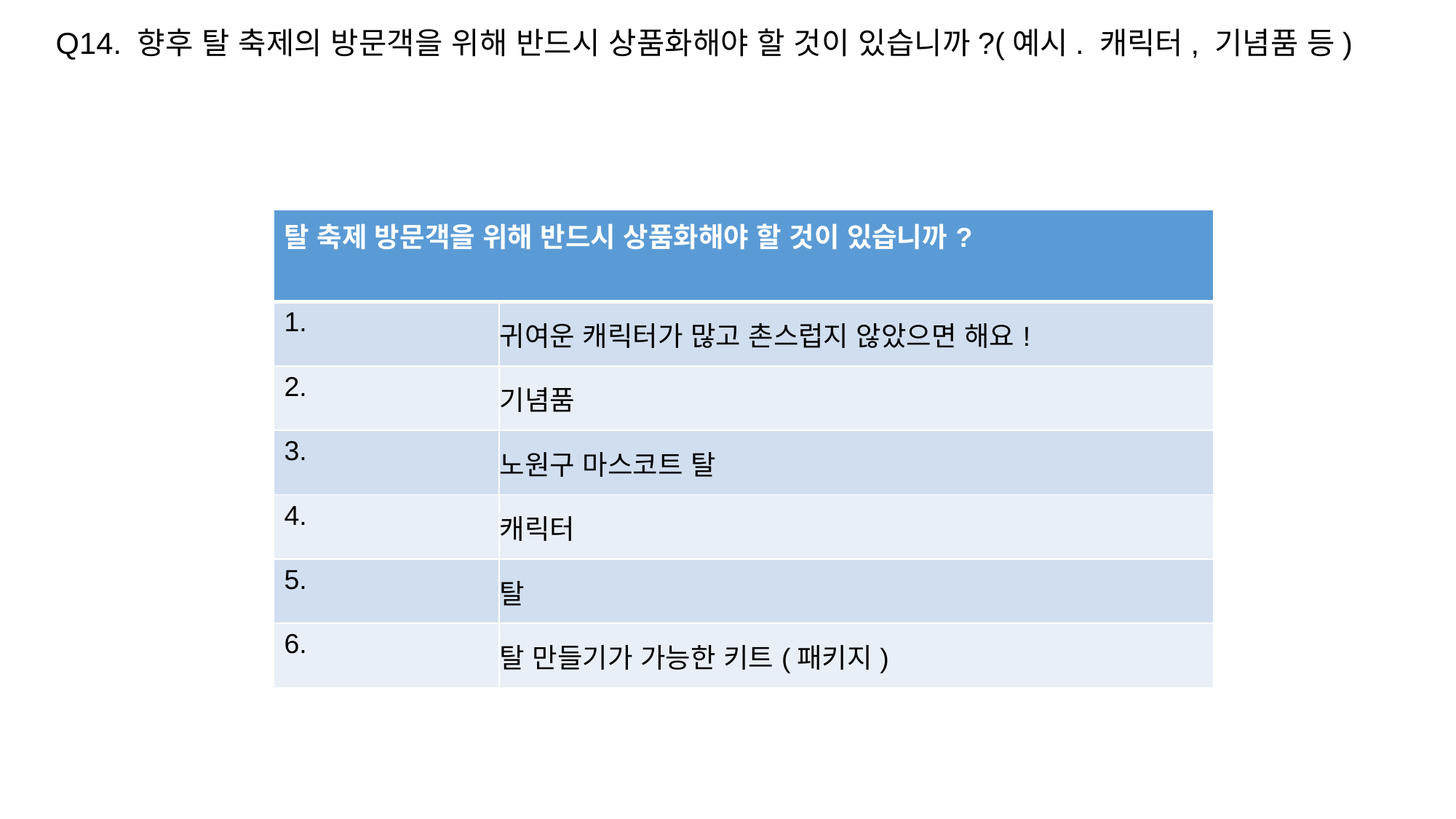

Q14. 향후 탈 축제의 방문객을 위해 반드시 상품화해야 할 것이 있습니까?(예시. 캐릭터, 기념품 등)
| 탈 축제 방문객을 위해 반드시 상품화해야 할 것이 있습니까? |  |
| --- | --- |
| 1. | 귀여운 캐릭터가 많고 촌스럽지 않았으면 해요! |
| 2. | 기념품 |
| 3. | 노원구 마스코트 탈 |
| 4. | 캐릭터 |
| 5. | 탈 |
| 6. | 탈 만들기가 가능한 키트(패키지) |